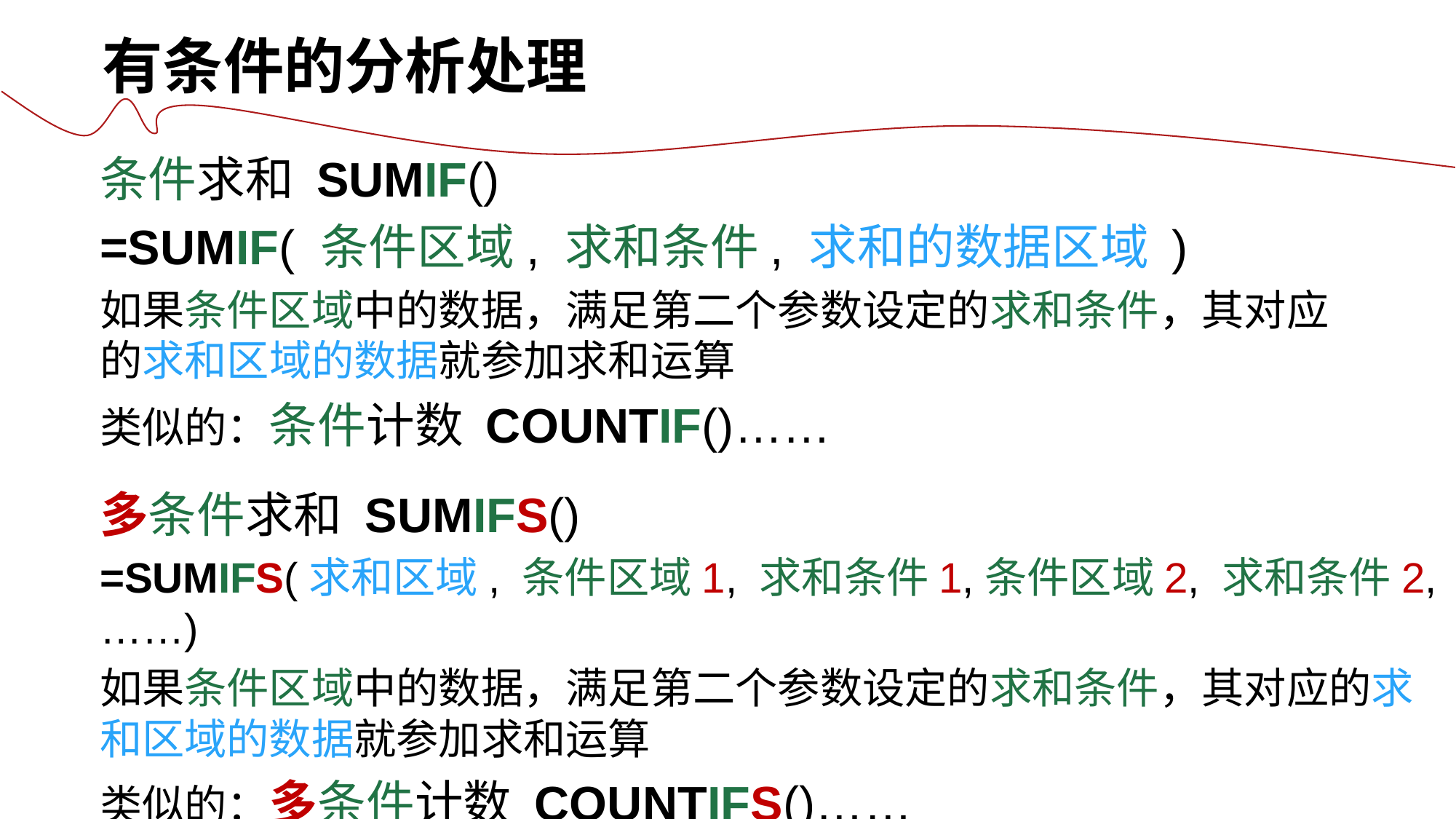

有条件的分析处理

条件求和 SUMIF()
=SUMIF( 条件区域, 求和条件, 求和的数据区域 )
如果条件区域中的数据，满足第二个参数设定的求和条件，其对应的求和区域的数据就参加求和运算
类似的：条件计数 COUNTIF()……
多条件求和 SUMIFS()
=SUMIFS(求和区域, 条件区域1, 求和条件1,条件区域2, 求和条件2, ……)
如果条件区域中的数据，满足第二个参数设定的求和条件，其对应的求和区域的数据就参加求和运算
类似的：多条件计数 COUNTIFS()……